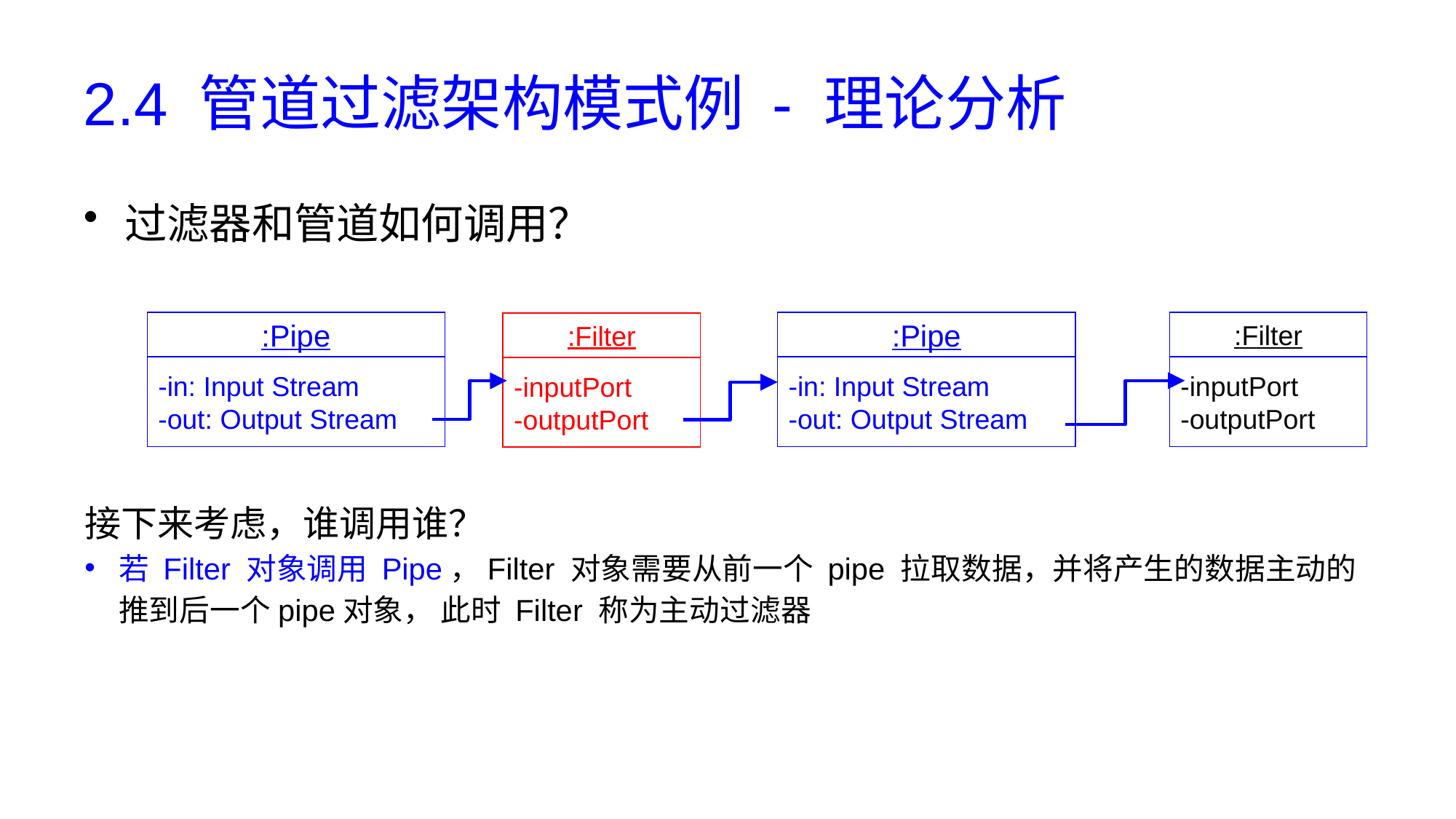

# 2.4 管道过滤架构模式例 - 理论分析
过滤器和管道如何调用？
:Pipe
:Pipe
:Filter
:Filter
-in: Input Stream
-out: Output Stream
-in: Input Stream
-out: Output Stream
-inputPort
-outputPort
-inputPort
-outputPort
接下来考虑，谁调用谁？
若 Filter 对象调用 Pipe，Filter 对象需要从前一个 pipe 拉取数据，并将产生的数据主动的推到后一个pipe对象， 此时 Filter 称为主动过滤器
27